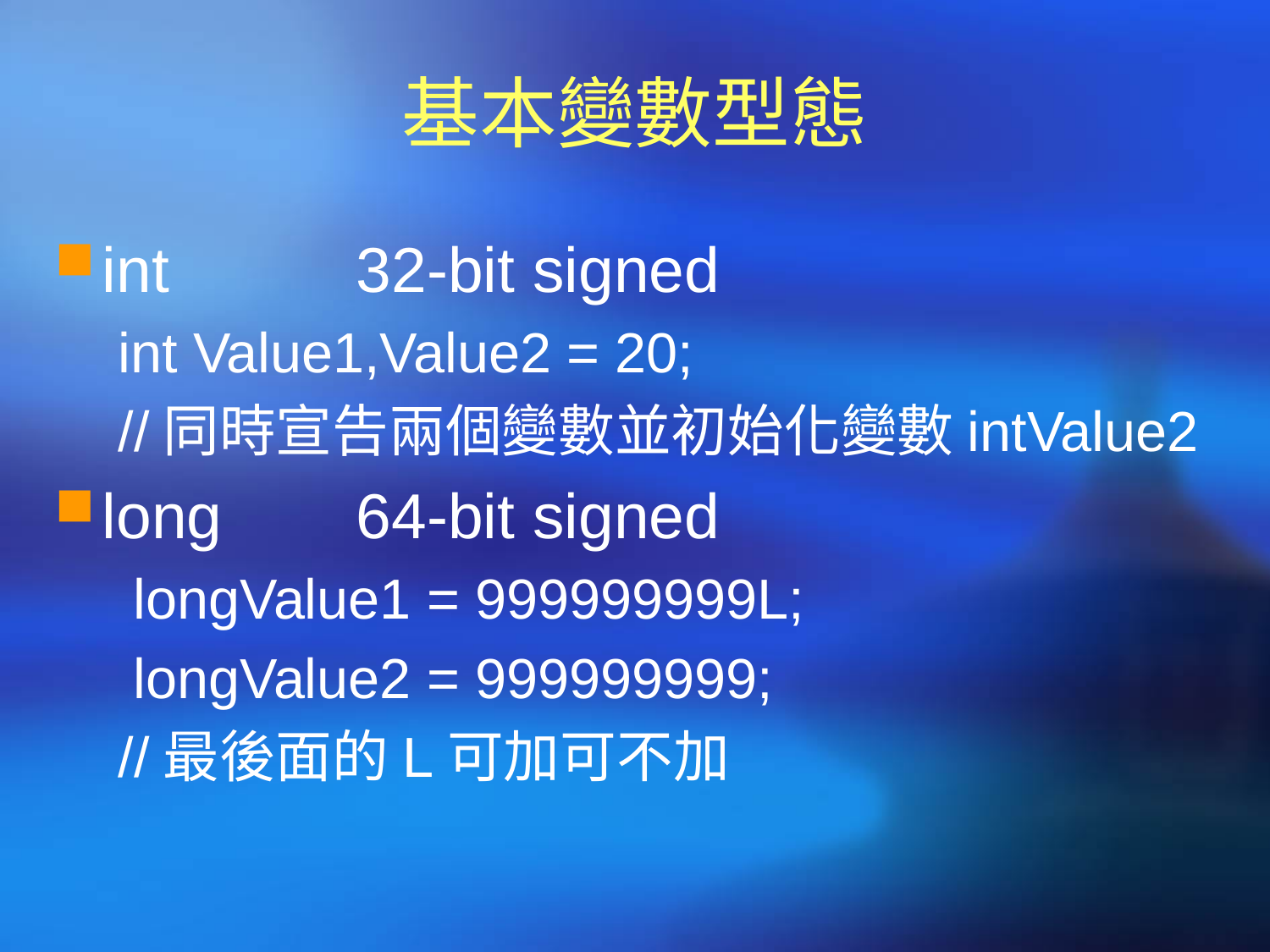

# 基本變數型態
int 		32-bit signed
int Value1,Value2 = 20;
//同時宣告兩個變數並初始化變數intValue2
long		64-bit signed
 longValue1 = 999999999L;
 longValue2 = 999999999;
//最後面的L可加可不加